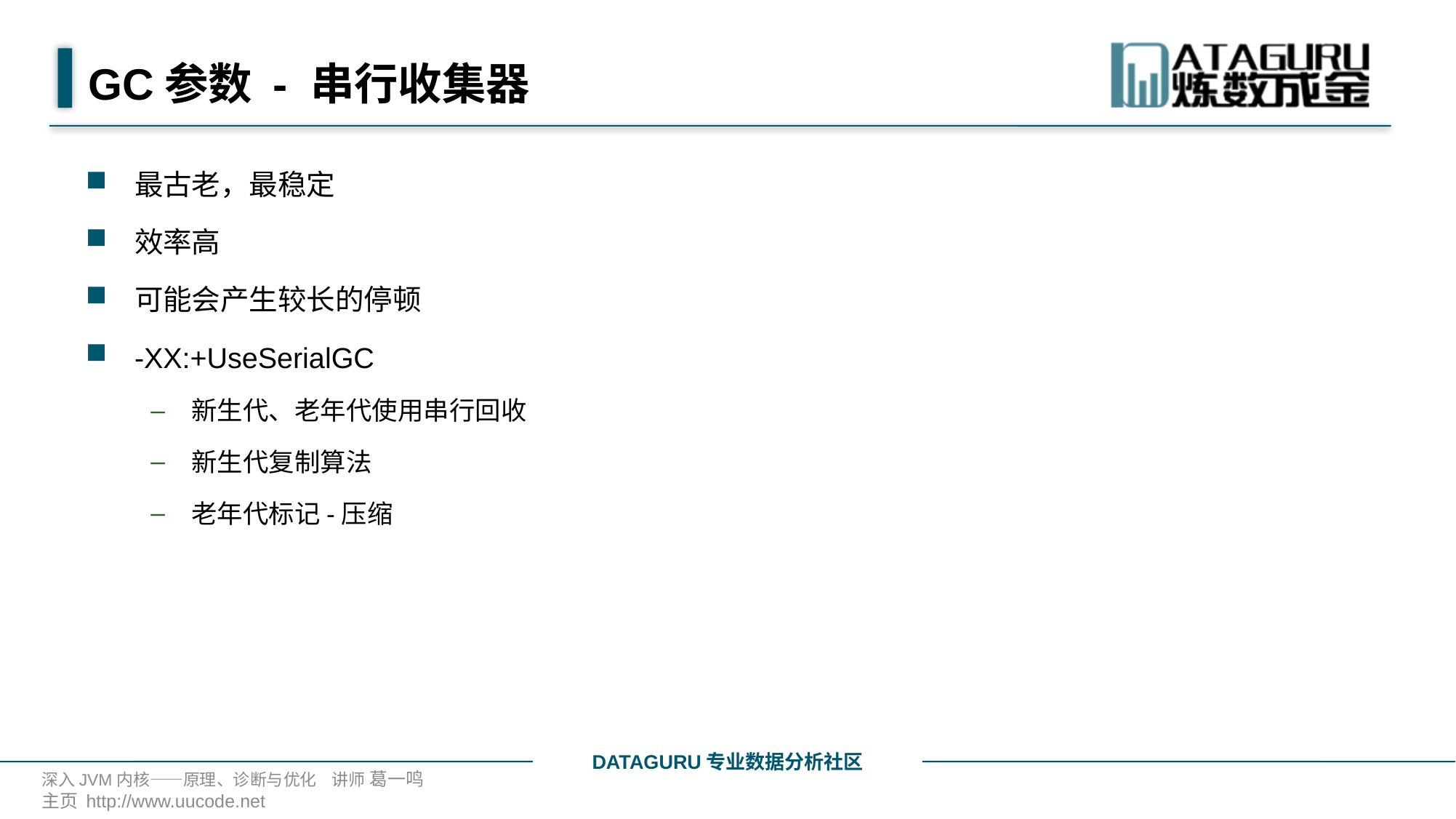

# GC参数 - 串行收集器
最古老，最稳定
效率高
可能会产生较长的停顿
-XX:+UseSerialGC
新生代、老年代使用串行回收
新生代复制算法
老年代标记-压缩